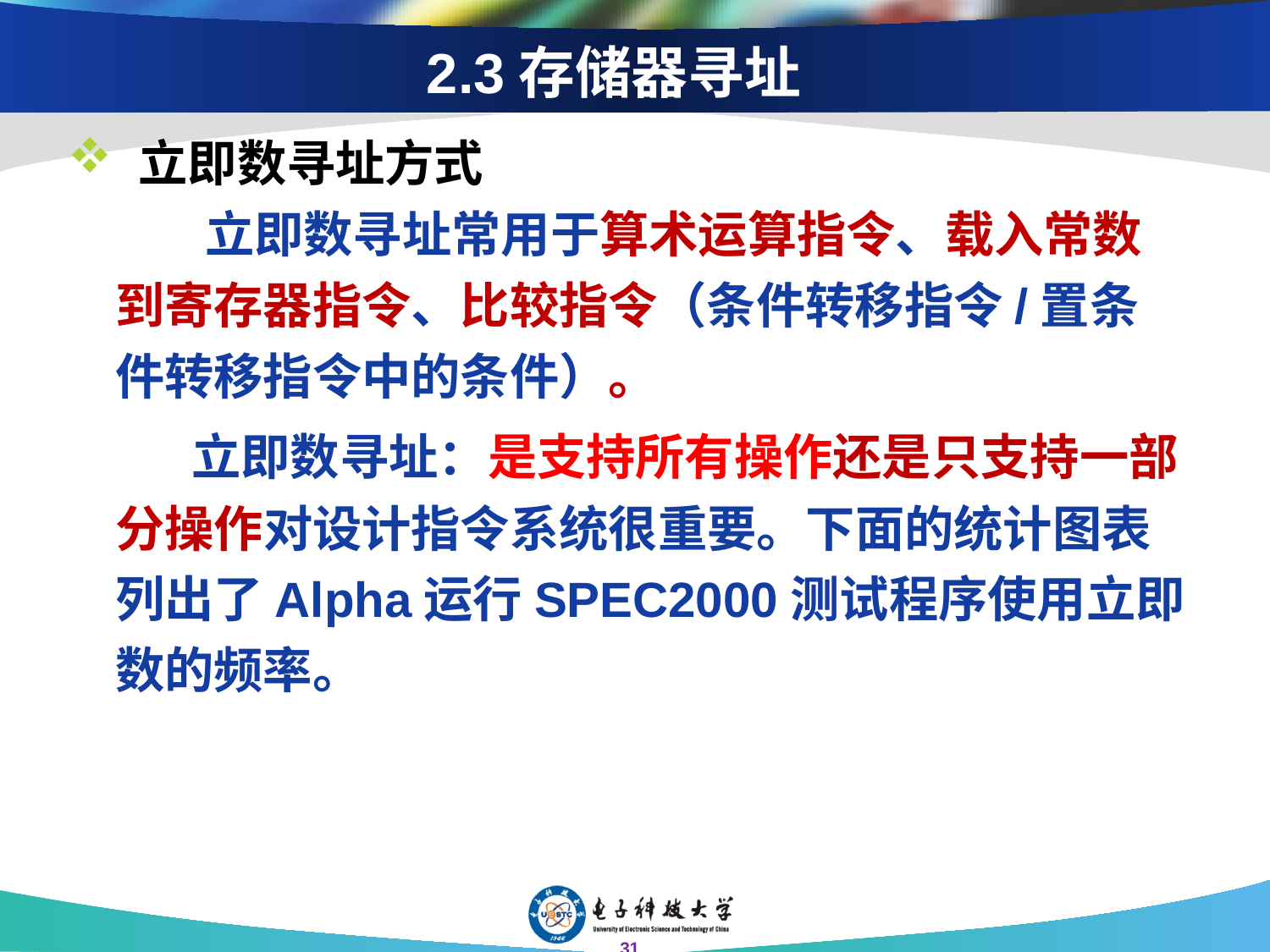

# 2.3存储器寻址
 立即数寻址方式
        立即数寻址常用于算术运算指令、载入常数到寄存器指令、比较指令（条件转移指令/置条件转移指令中的条件）。
          立即数寻址：是支持所有操作还是只支持一部分操作对设计指令系统很重要。下面的统计图表列出了Alpha运行SPEC2000测试程序使用立即数的频率。
31